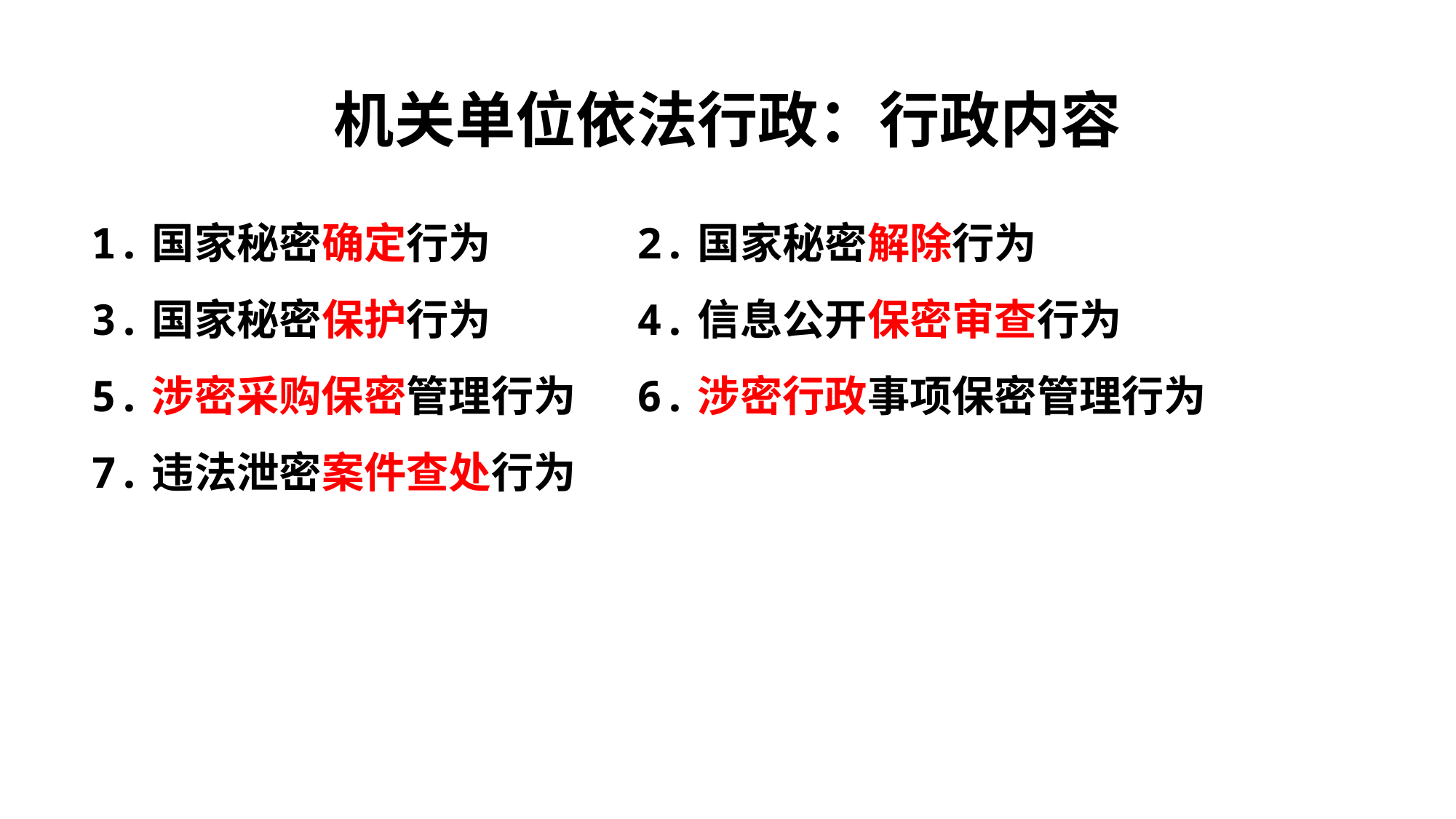

# 机关单位依法行政：行政内容
1.国家秘密确定行为		2.国家秘密解除行为
3.国家秘密保护行为		4.信息公开保密审查行为
5.涉密采购保密管理行为	6.涉密行政事项保密管理行为
7.违法泄密案件查处行为